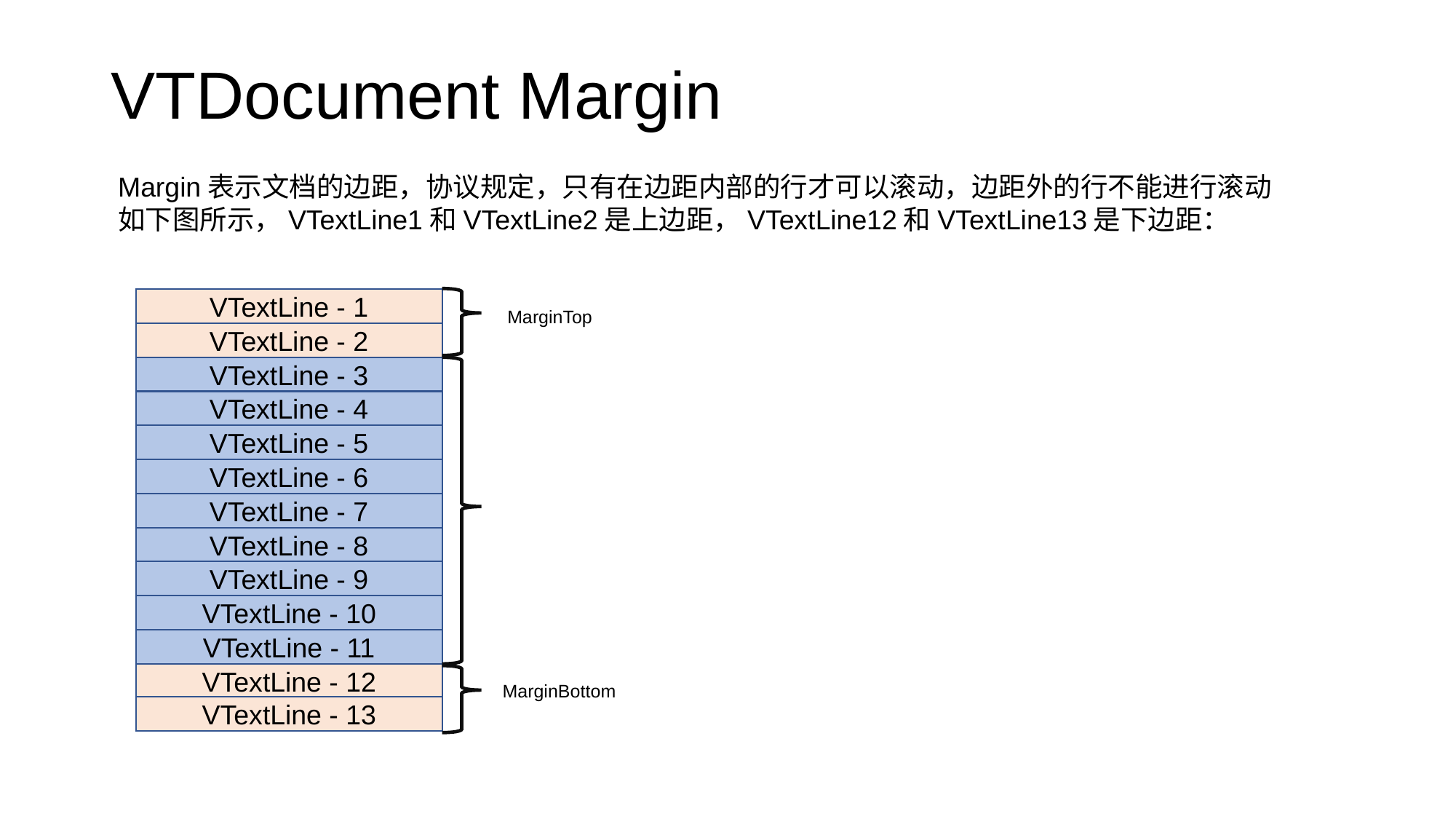

# VTDocument Margin
Margin表示文档的边距，协议规定，只有在边距内部的行才可以滚动，边距外的行不能进行滚动
如下图所示，VTextLine1和VTextLine2是上边距，VTextLine12和VTextLine13是下边距：

VTextLine - 1
MarginTop
VTextLine - 2
VTextLine - 3

VTextLine - 4
VTextLine - 5
VTextLine - 6
VTextLine - 7
VTextLine - 8
VTextLine - 9
VTextLine - 10
VTextLine - 11
VTextLine - 12

MarginBottom
VTextLine - 13